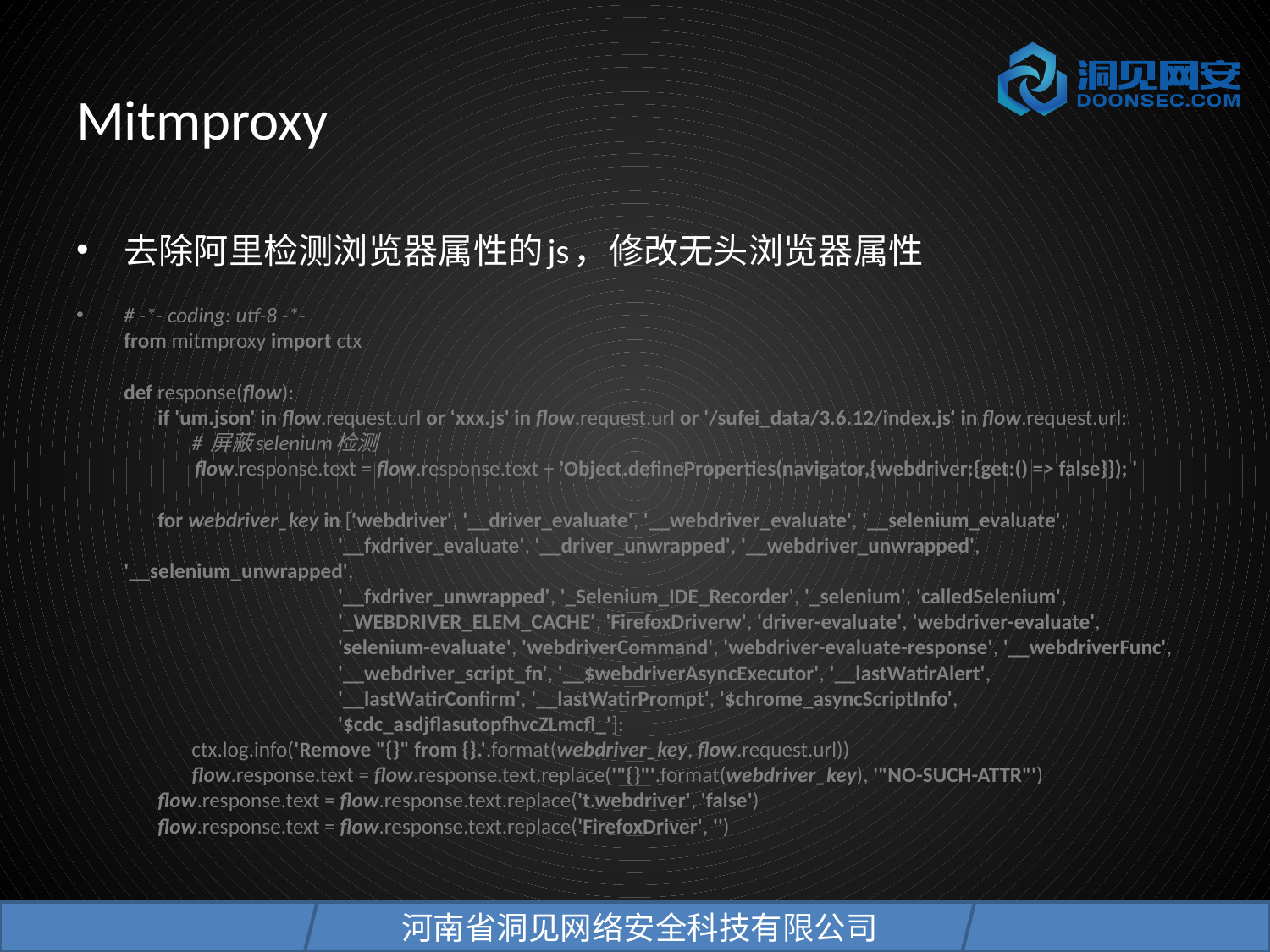

# Mitmproxy
去除阿里检测浏览器属性的js，修改无头浏览器属性

# -*- coding: utf-8 -*- from mitmproxy import ctx def response(flow): if 'um.json' in flow.request.url or ‘xxx.js' in flow.request.url or '/sufei_data/3.6.12/index.js' in flow.request.url: # 屏蔽selenium检测 flow.response.text = flow.response.text + 'Object.defineProperties(navigator,{webdriver:{get:() => false}}); ' for webdriver_key in ['webdriver', '__driver_evaluate', '__webdriver_evaluate', '__selenium_evaluate', '__fxdriver_evaluate', '__driver_unwrapped', '__webdriver_unwrapped', '__selenium_unwrapped', '__fxdriver_unwrapped', '_Selenium_IDE_Recorder', '_selenium', 'calledSelenium', '_WEBDRIVER_ELEM_CACHE', 'FirefoxDriverw', 'driver-evaluate', 'webdriver-evaluate', 'selenium-evaluate', 'webdriverCommand', 'webdriver-evaluate-response', '__webdriverFunc', '__webdriver_script_fn', '__$webdriverAsyncExecutor', '__lastWatirAlert', '__lastWatirConfirm', '__lastWatirPrompt', '$chrome_asyncScriptInfo', '$cdc_asdjflasutopfhvcZLmcfl_']: ctx.log.info('Remove "{}" from {}.'.format(webdriver_key, flow.request.url)) flow.response.text = flow.response.text.replace('"{}"'.format(webdriver_key), '"NO-SUCH-ATTR"') flow.response.text = flow.response.text.replace('t.webdriver', 'false') flow.response.text = flow.response.text.replace('FirefoxDriver', '')